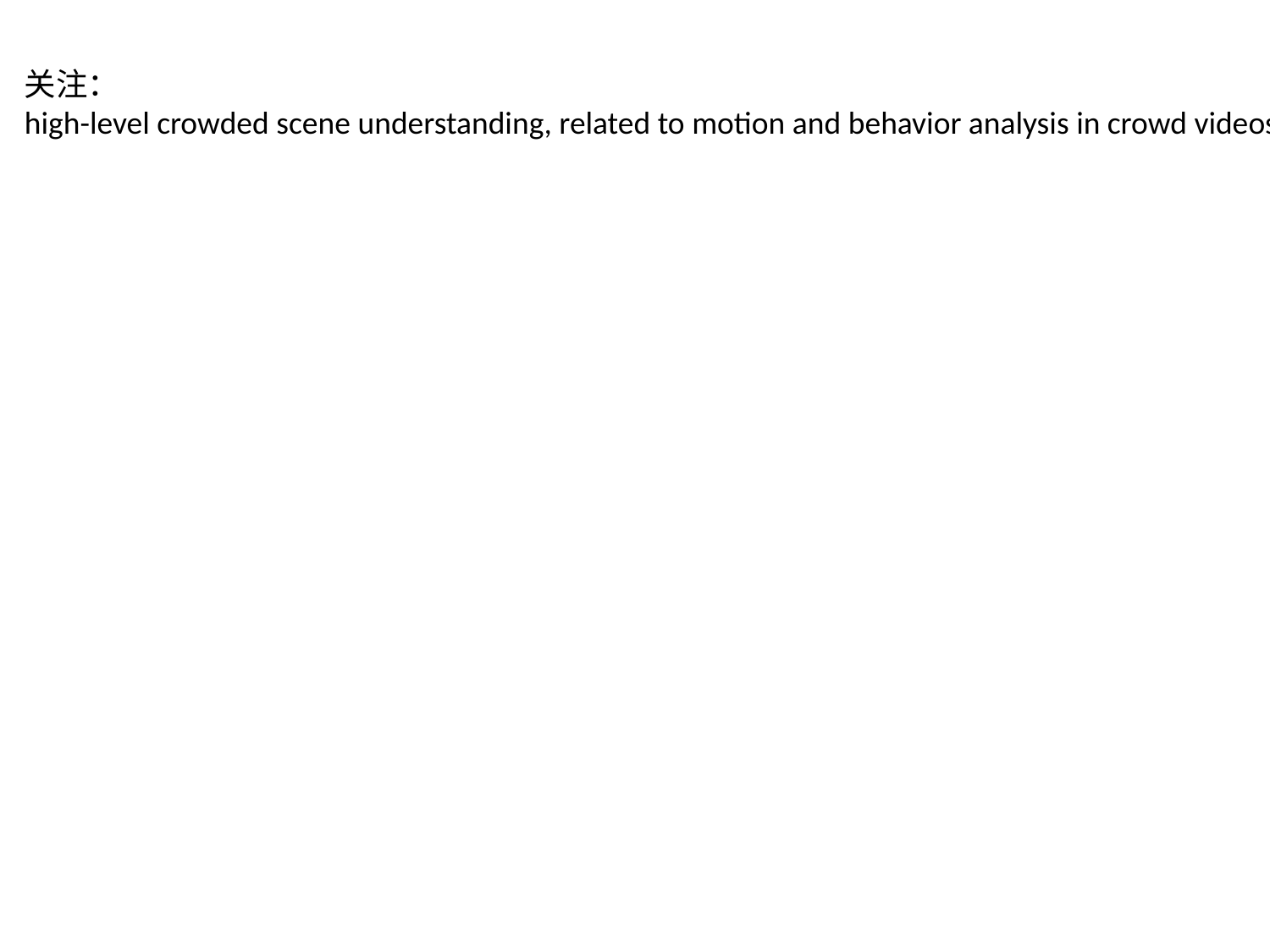

关注：
high-level crowded scene understanding, related to motion and behavior analysis in crowd videos.